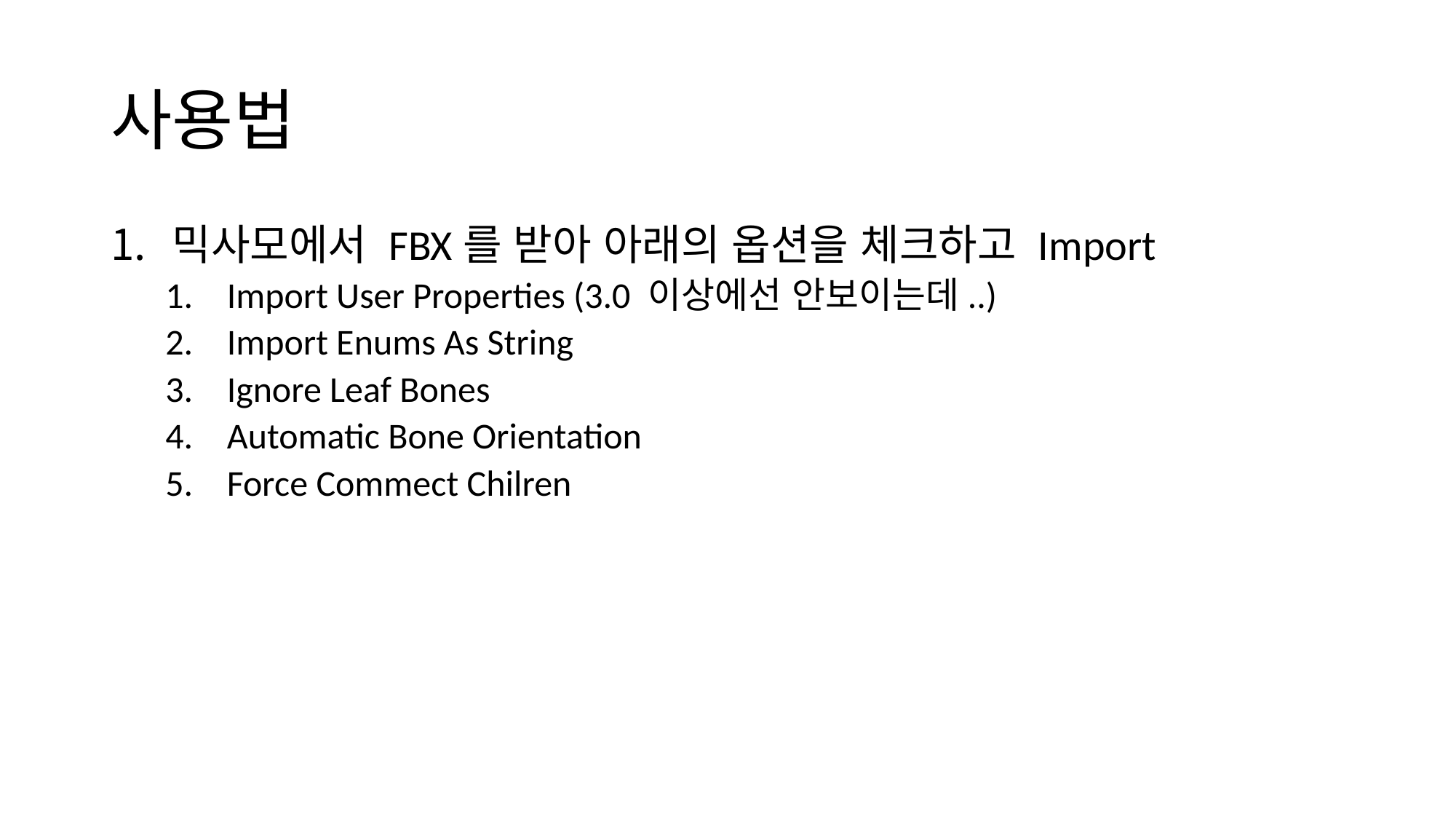

# 사용법
믹사모에서 FBX를 받아 아래의 옵션을 체크하고 Import
Import User Properties (3.0 이상에선 안보이는데..)
Import Enums As String
Ignore Leaf Bones
Automatic Bone Orientation
Force Commect Chilren